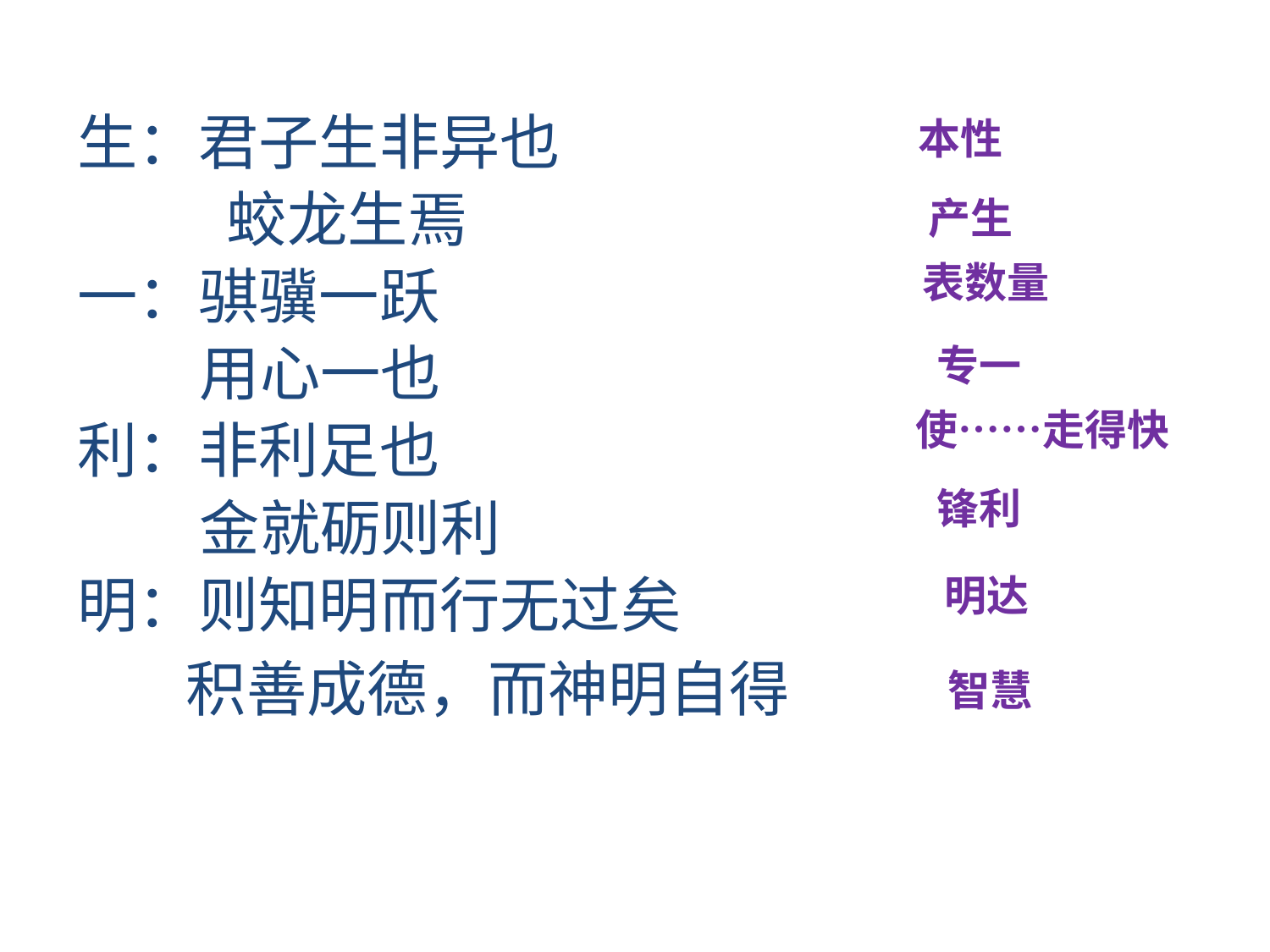

生：君子生非异也
          蛟龙生焉
一：骐骥一跃
        用心一也
利：非利足也
        金就砺则利
明：则知明而行无过矣
       积善成德，而神明自得
本性
产生
表数量
专一
使……走得快
锋利
明达
智慧